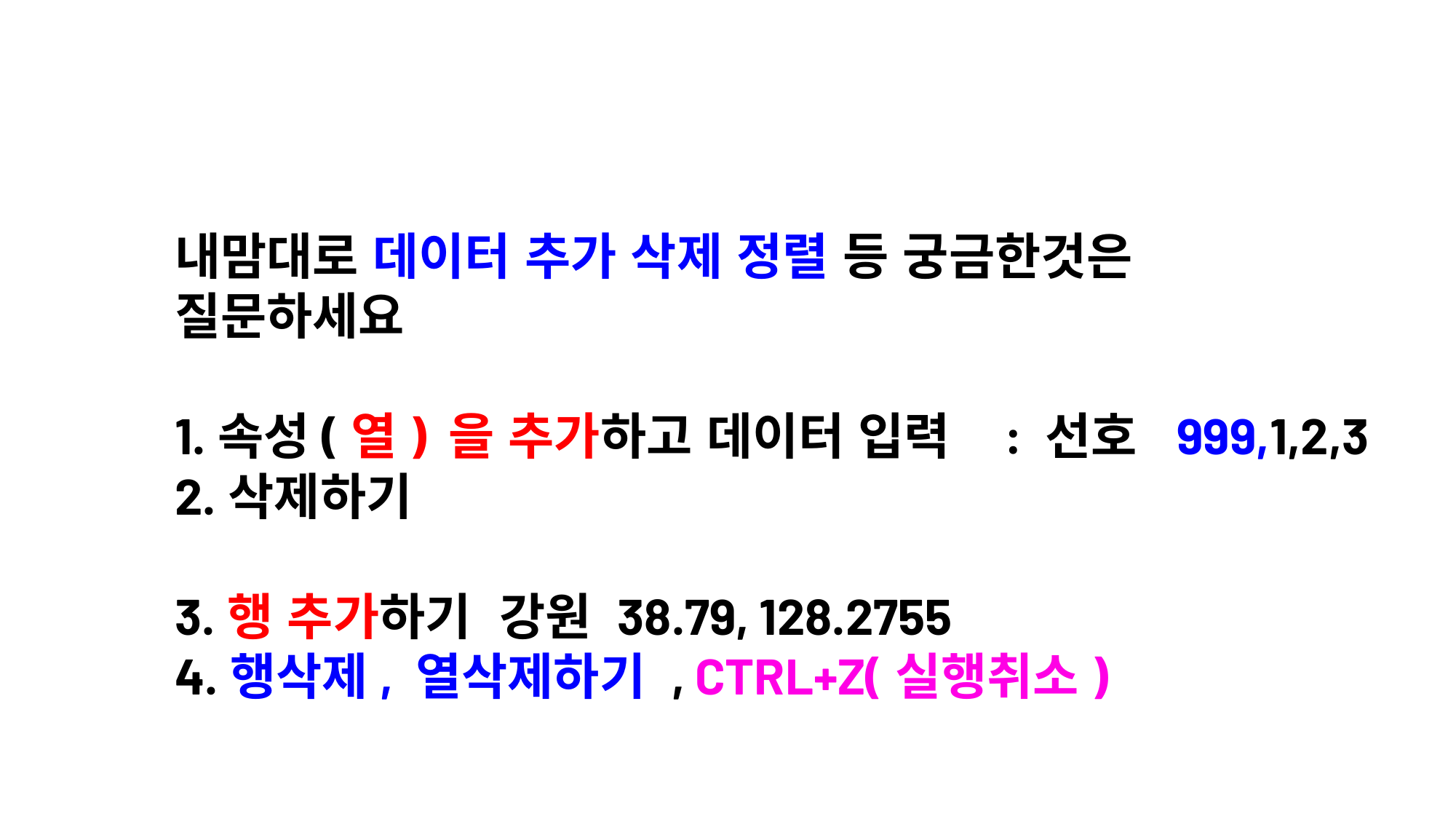

내맘대로 데이터 추가 삭제 정렬 등 궁금한것은
질문하세요

1.속성(열) 을 추가하고 데이터 입력   : 선호  999,1,2,3
2.삭제하기

3.행 추가하기  강원 38.79, 128.2755
4.행삭제, 열삭제하기 , CTRL+Z(실행취소)